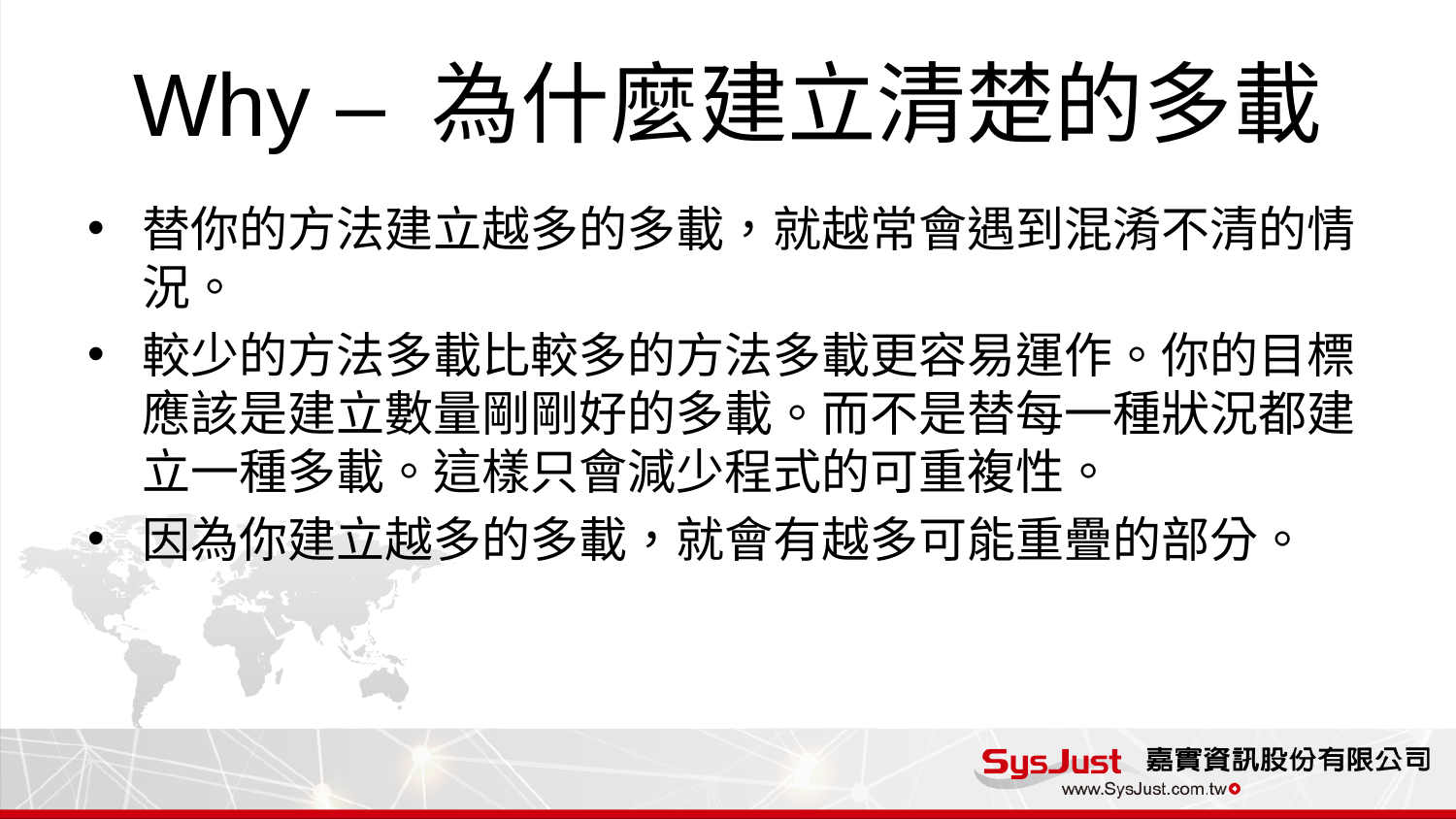

# Why – 為什麼建立清楚的多載
替你的方法建立越多的多載，就越常會遇到混淆不清的情況。
較少的方法多載比較多的方法多載更容易運作。你的目標應該是建立數量剛剛好的多載。而不是替每一種狀況都建立一種多載。這樣只會減少程式的可重複性。
因為你建立越多的多載，就會有越多可能重疊的部分。